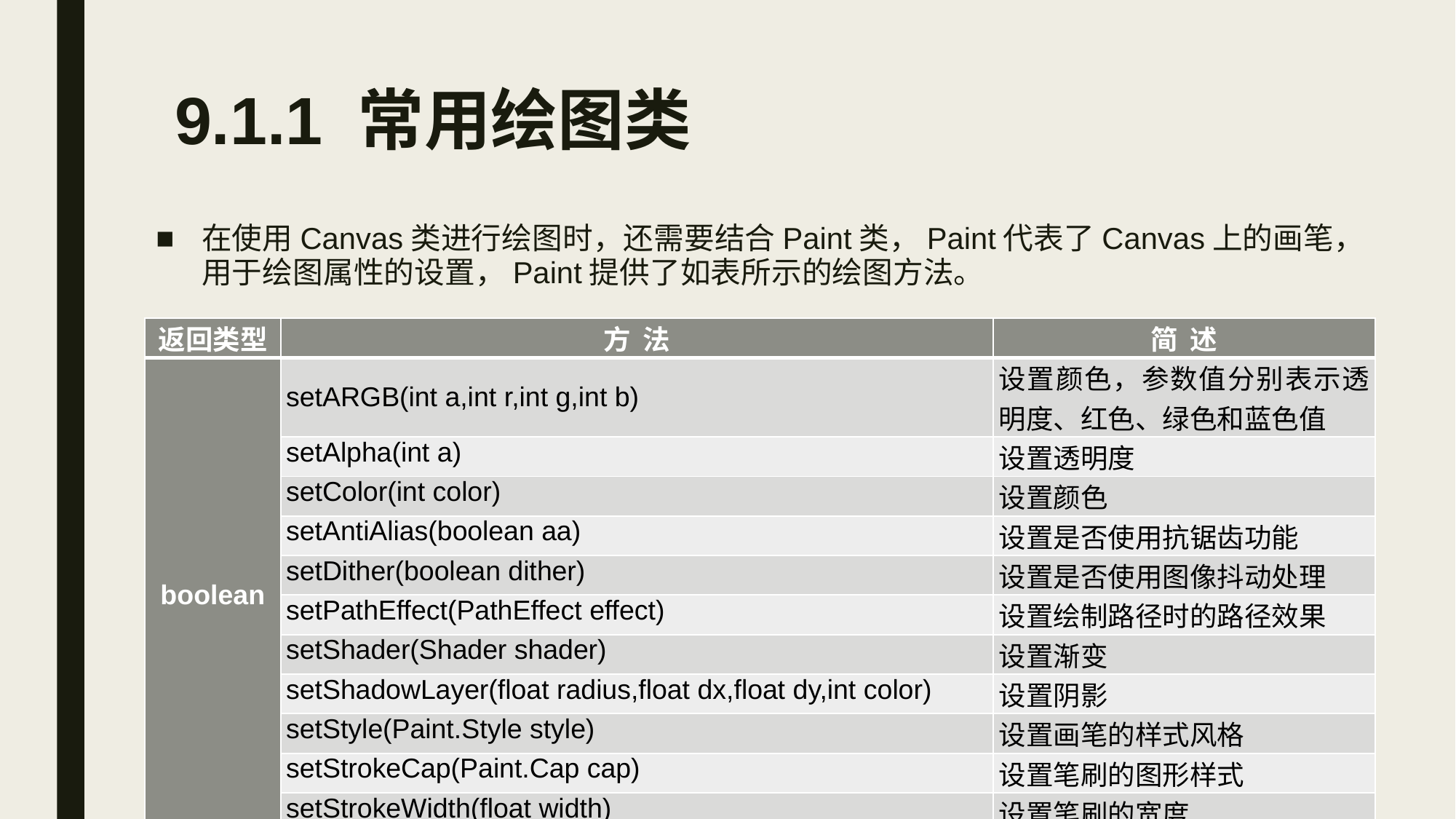

# 9.1.1 常用绘图类
在使用Canvas类进行绘图时，还需要结合Paint类，Paint代表了Canvas上的画笔，用于绘图属性的设置，Paint提供了如表所示的绘图方法。
| 返回类型 | 方 法 | 简 述 |
| --- | --- | --- |
| boolean | setARGB(int a,int r,int g,int b) | 设置颜色，参数值分别表示透明度、红色、绿色和蓝色值 |
|  | setAlpha(int a) | 设置透明度 |
|  | setColor(int color) | 设置颜色 |
|  | setAntiAlias(boolean aa) | 设置是否使用抗锯齿功能 |
|  | setDither(boolean dither) | 设置是否使用图像抖动处理 |
|  | setPathEffect(PathEffect effect) | 设置绘制路径时的路径效果 |
|  | setShader(Shader shader) | 设置渐变 |
|  | setShadowLayer(float radius,float dx,float dy,int color) | 设置阴影 |
|  | setStyle(Paint.Style style) | 设置画笔的样式风格 |
|  | setStrokeCap(Paint.Cap cap) | 设置笔刷的图形样式 |
|  | setStrokeWidth(float width) | 设置笔刷的宽度 |